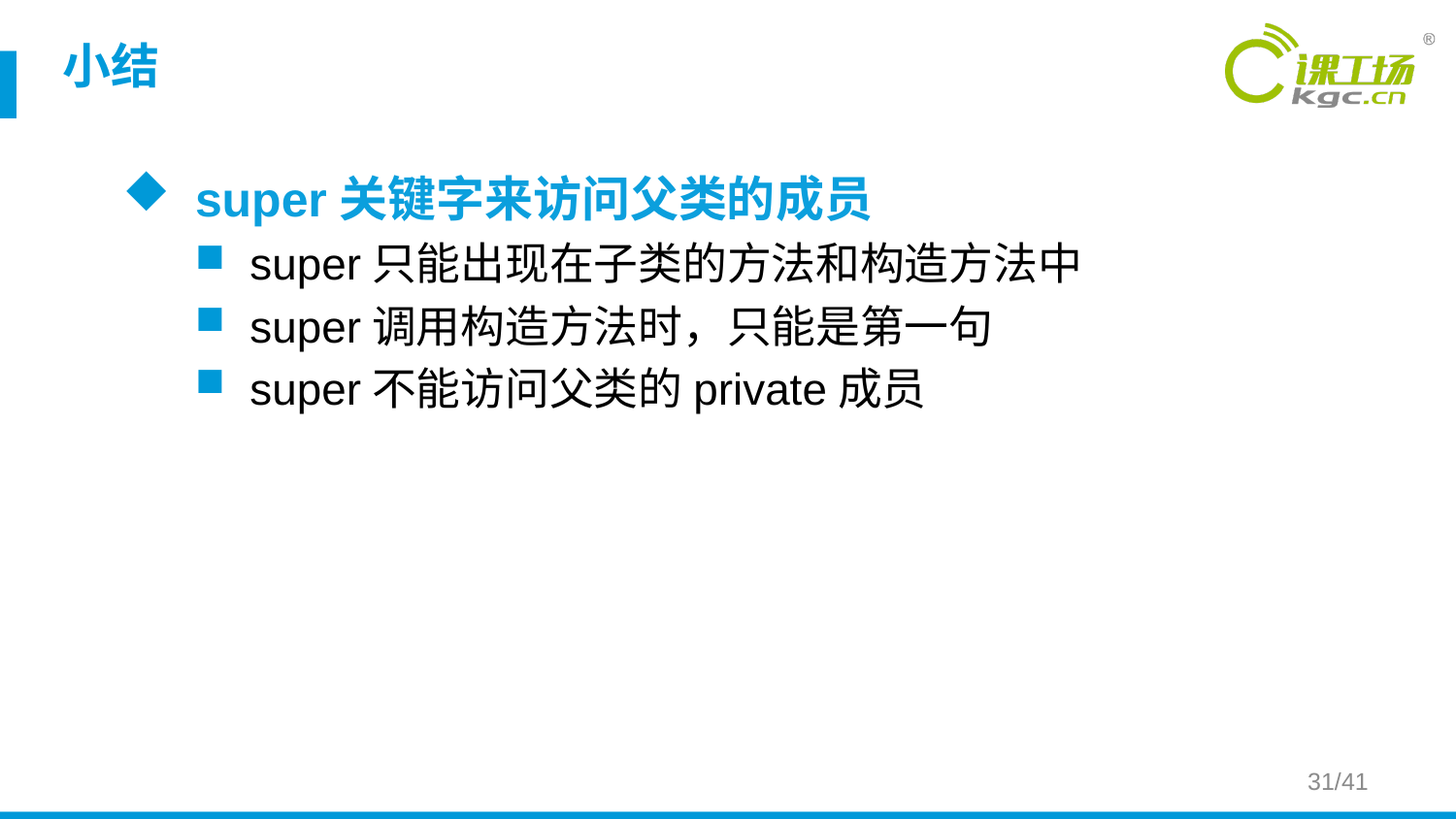

小结
super关键字来访问父类的成员
super只能出现在子类的方法和构造方法中
super调用构造方法时，只能是第一句
super不能访问父类的private成员

31/41